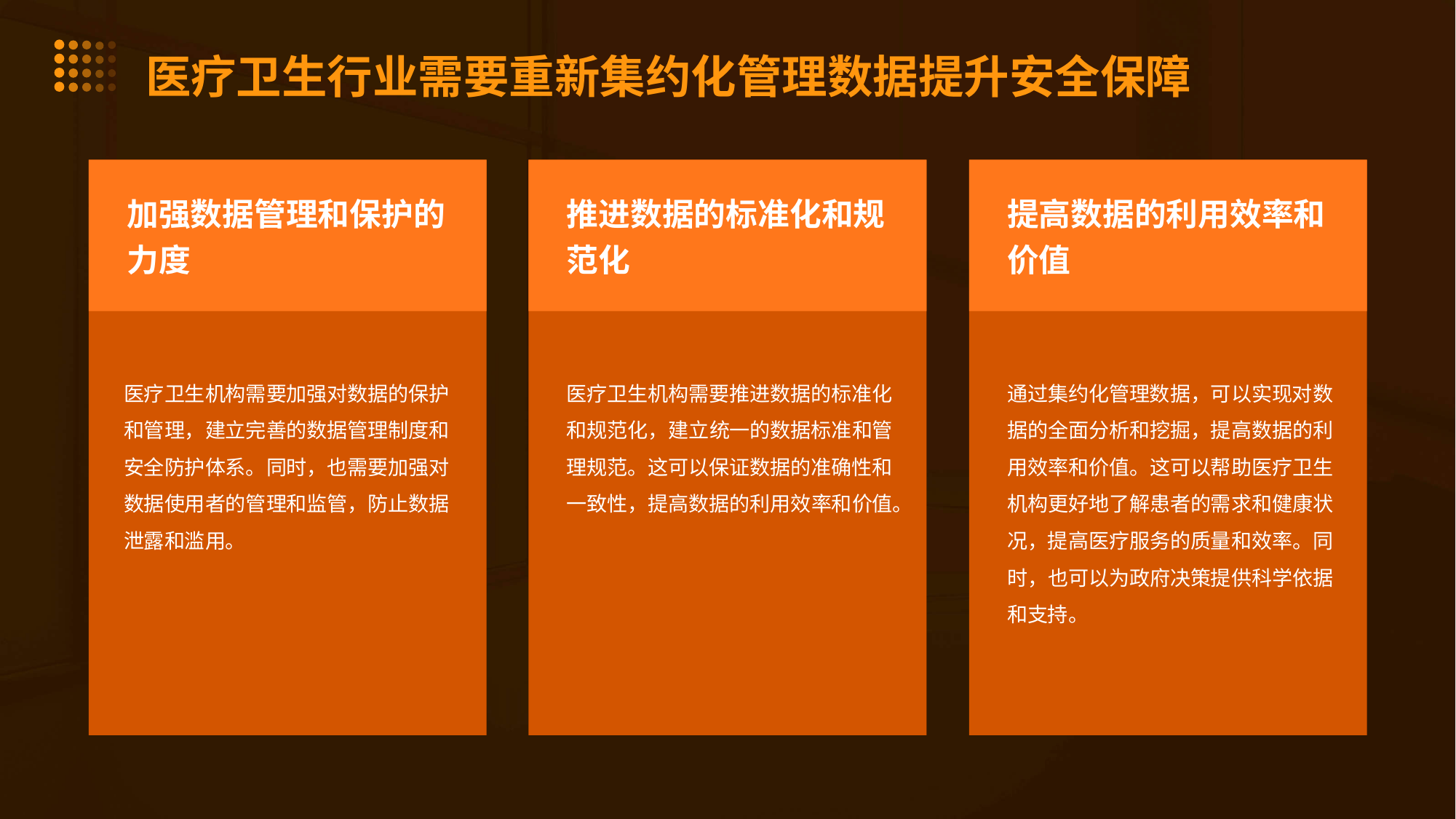

医疗卫生行业需要重新集约化管理数据提升安全保障

加强数据管理和保护的力度
推进数据的标准化和规范化
提高数据的利用效率和价值
医疗卫生机构需要加强对数据的保护和管理，建立完善的数据管理制度和安全防护体系。同时，也需要加强对数据使用者的管理和监管，防止数据泄露和滥用。
医疗卫生机构需要推进数据的标准化和规范化，建立统一的数据标准和管理规范。这可以保证数据的准确性和一致性，提高数据的利用效率和价值。
通过集约化管理数据，可以实现对数据的全面分析和挖掘，提高数据的利用效率和价值。这可以帮助医疗卫生机构更好地了解患者的需求和健康状况，提高医疗服务的质量和效率。同时，也可以为政府决策提供科学依据和支持。